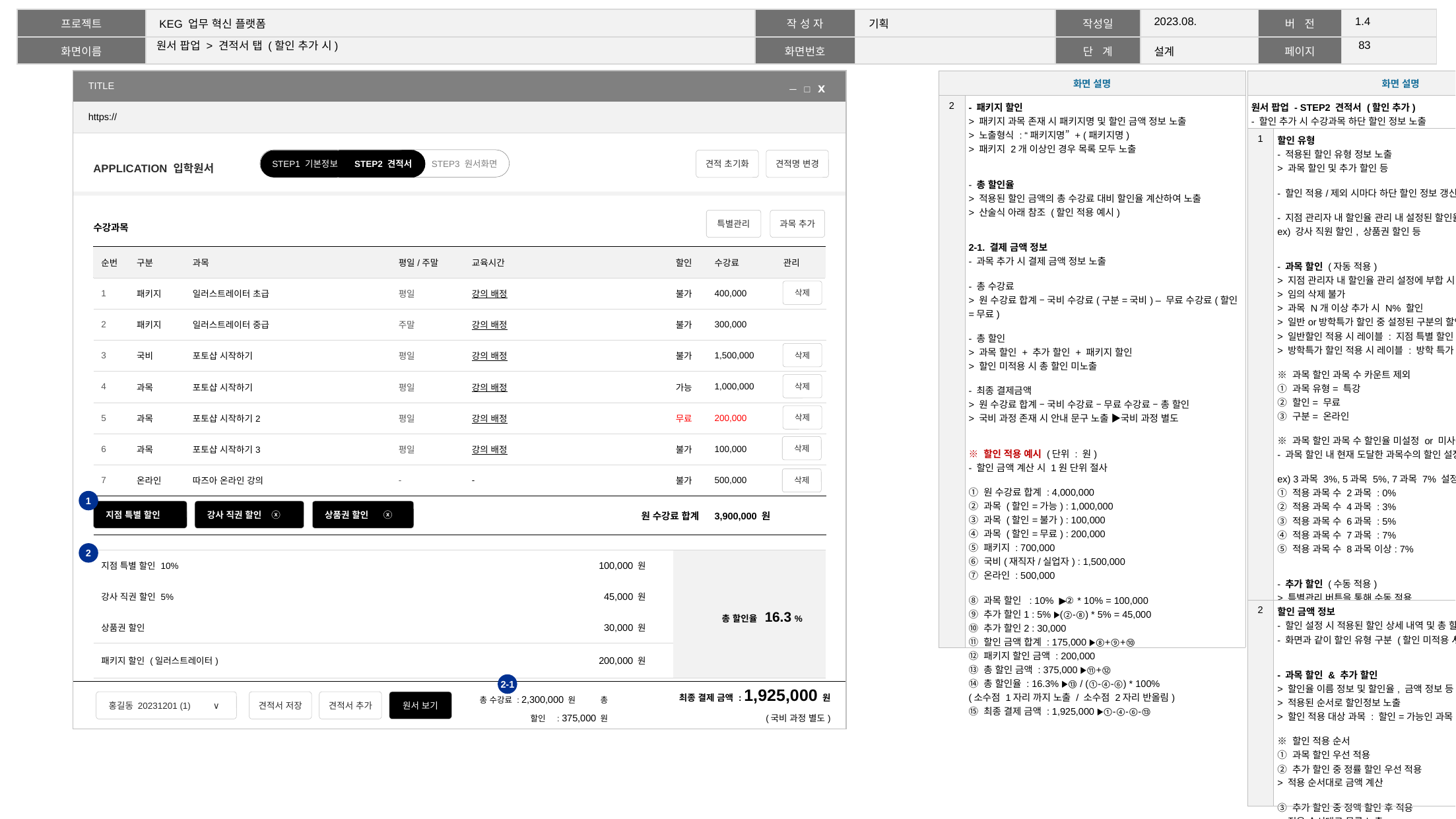

83

# 원서 팝업 > 견적서 탭 (할인 추가 시)
| TITLE |
| --- |
| https:// |

| 화면 설명 |  |
| --- | --- |
| 2 | - 패키지 할인 > 패키지 과목 존재 시 패키지명 및 할인 금액 정보 노출 > 노출형식 : “패키지명” + (패키지명) > 패키지 2개 이상인 경우 목록 모두 노출 - 총 할인율 > 적용된 할인 금액의 총 수강료 대비 할인율 계산하여 노출 > 산술식 아래 참조 (할인 적용 예시) 2-1. 결제 금액 정보 - 과목 추가 시 결제 금액 정보 노출 - 총 수강료 > 원 수강료 합계 – 국비 수강료(구분=국비) – 무료 수강료(할인=무료) - 총 할인 > 과목 할인 + 추가 할인 + 패키지 할인 > 할인 미적용 시 총 할인 미노출 - 최종 결제금액 > 원 수강료 합계 – 국비 수강료 – 무료 수강료 – 총 할인 > 국비 과정 존재 시 안내 문구 노출 ▶국비 과정 별도 ※ 할인 적용 예시 (단위 : 원) - 할인 금액 계산 시 1원 단위 절사 ① 원 수강료 합계 : 4,000,000 ② 과목 (할인=가능) : 1,000,000 ③ 과목 (할인=불가) : 100,000 ④ 과목 (할인=무료) : 200,000 ⑤ 패키지 : 700,000 ⑥ 국비(재직자/실업자) : 1,500,000 ⑦ 온라인 : 500,000 ⑧ 과목 할인 : 10% ▶② \* 10% = 100,000 ⑨ 추가 할인1 : 5% ▶(②-⑧) \* 5% = 45,000 ⑩ 추가 할인2 : 30,000 ⑪ 할인 금액 합계 : 175,000 ▶⑧+⑨+⑩ ⑫ 패키지 할인 금액 : 200,000 ⑬ 총 할인 금액 : 375,000 ▶⑪+⑫ ⑭ 총 할인율 : 16.3% ▶⑬ / (①-④-⑥) \* 100% (소수점 1자리 까지 노출 / 소수점 2자리 반올림) ⑮ 최종 결제 금액 : 1,925,000 ▶①-④-⑥-⑬ |
| 화면 설명 |  |
| --- | --- |
| 원서 팝업 - STEP2 견적서 (할인 추가) - 할인 추가 시 수강과목 하단 할인 정보 노출 |  |
| 1 | 할인 유형 - 적용된 할인 유형 정보 노출 > 과목 할인 및 추가 할인 등 - 할인 적용/제외 시마다 하단 할인 정보 갱신 필요 (새로고침) - 지점 관리자 내 할인율 관리 내 설정된 할인율 이름 정보 노출 ex) 강사 직원 할인, 상품권 할인 등 - 과목 할인 (자동 적용) > 지점 관리자 내 할인율 관리 설정에 부합 시 자동 적용 > 임의 삭제 불가 > 과목 N개 이상 추가 시 N% 할인 > 일반or방학특가 할인 중 설정된 구분의 할인율 적용 > 일반할인 적용 시 레이블 : 지점 특별 할인 > 방학특가 할인 적용 시 레이블 : 방학 특가 할인 ※ 과목 할인 과목 수 카운트 제외 ① 과목 유형= 특강 ② 할인= 무료 ③ 구분= 온라인 ※ 과목 할인 과목 수 할인율 미설정 or 미사용 시 - 과목 할인 내 현재 도달한 과목수의 할인 설정 적용 ex) 3과목 3%, 5과목 5%, 7과목 7% 설정 상태 ① 적용 과목 수 2과목 : 0% ② 적용 과목 수 4과목 : 3% ③ 적용 과목 수 6과목 : 5% ④ 적용 과목 수 7과목 : 7% ⑤ 적용 과목 수 8과목 이상: 7% - 추가 할인 (수동 적용) > 특별관리 버튼을 통해 수동 적용 > 임의 삭제 가능 > 지점 관리자 내 할인율 관리 설정 중 추가 할인 목록 > 추가 할인 목록 중 사용여부=사용인 할인만 설정 가능 > 설정된 할인 마다 삭제 버튼 제공 |
| 2 | 할인 금액 정보 - 할인 설정 시 적용된 할인 상세 내역 및 총 할인정보 - 화면과 같이 할인 유형 구분 (할인 미적용 시 영역 히든) - 과목 할인 & 추가 할인 > 할인율 이름 정보 및 할인율, 금액 정보 등 노출 (화면 참조) > 적용된 순서로 할인정보 노출 > 할인 적용 대상 과목 : 할인=가능인 과목 ※ 할인 적용 순서 ① 과목 할인 우선 적용 ② 추가 할인 중 정률 할인 우선 적용 > 적용 순서대로 금액 계산 ③ 추가 할인 중 정액 할인 후 적용 > 적용 순서대로 목록 노출 |
─   □   Ⅹ

APPLICATION 입학원서

STEP2 견적서

STEP3 원서화면
견적 초기화
견적명 변경
STEP1 기본정보

특별관리
과목 추가
| 수강과목 |  |  |  |  |  |  |  |
| --- | --- | --- | --- | --- | --- | --- | --- |
| 순번 | 구분 | 과목 | 평일/주말 | 교육시간 | 할인 | 수강료 | 관리 |
| 수강과목 |  |  |  |  |  |  |  |
| --- | --- | --- | --- | --- | --- | --- | --- |
| 순번 | 구분 | 과목 | 평일/주말 | 교육시간 | 할인 | 수강료 | 관리 |
| 1 | 패키지 | 일러스트레이터 초급 | 평일 | 강의 배정 | 불가 | 400,000 |  |
| 2 | 패키지 | 일러스트레이터 중급 | 주말 | 강의 배정 | 불가 | 300,000 |  |
| 3 | 국비 | 포토샵 시작하기 | 평일 | 강의 배정 | 불가 | 1,500,000 |  |
| 4 | 과목 | 포토샵 시작하기 | 평일 | 강의 배정 | 가능 | 1,000,000 |  |
| 5 | 과목 | 포토샵 시작하기2 | 평일 | 강의 배정 | 무료 | 200,000 |  |
| 6 | 과목 | 포토샵 시작하기3 | 평일 | 강의 배정 | 불가 | 100,000 |  |
| 7 | 온라인 | 따즈아 온라인 강의 | - | - | 불가 | 500,000 |  |
|  |  |  |  | 원 수강료 합계 |  | 3,900,000 원 |  |
삭제
삭제
삭제
삭제
삭제
삭제
1
지점 특별 할인
강사 직권 할인    ⓧ
상품권 할인      ⓧ
2
| 지점 특별 할인 10% | 100,000 원 | 총 할인율 16.3 % |
| --- | --- | --- |
| 강사 직권 할인 5% | 45,000 원 |  |
| 상품권 할인 | 30,000 원 |  |
| 패키지 할인 (일러스트레이터) | 200,000 원 |  |
2-1
|  | 총 수강료 : 2,300,000 원 총 할인 : 375,000 원 | 최종 결제 금액 : 1,925,000 원 (국비 과정 별도) |
| --- | --- | --- |
홍길동 20231201 (1)         ∨
견적서 저장
견적서 추가
원서 보기